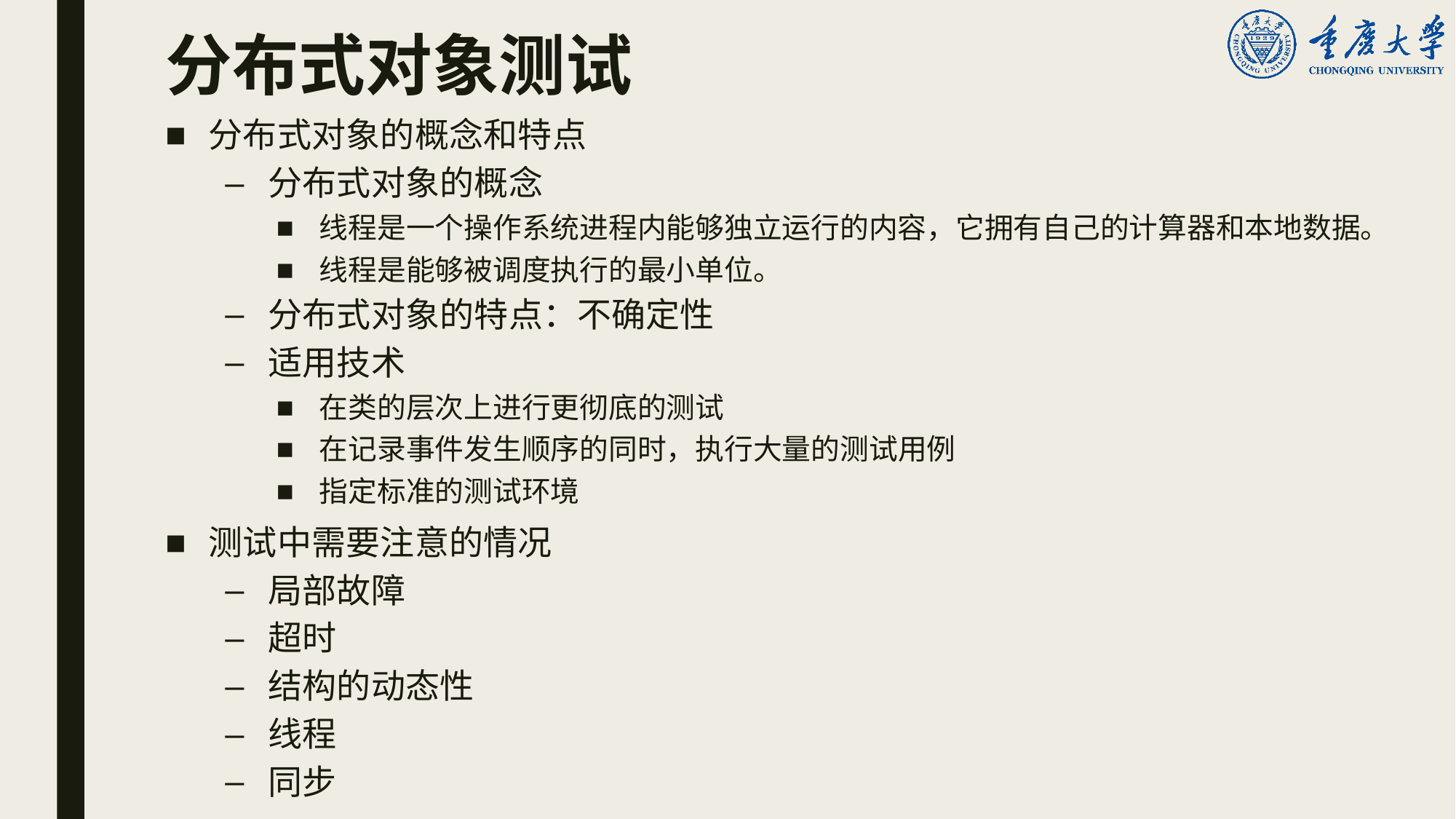

# 分布式对象测试
分布式对象的概念和特点
分布式对象的概念
线程是一个操作系统进程内能够独立运行的内容，它拥有自己的计算器和本地数据。
线程是能够被调度执行的最小单位。
分布式对象的特点：不确定性
适用技术
在类的层次上进行更彻底的测试
在记录事件发生顺序的同时，执行大量的测试用例
指定标准的测试环境
测试中需要注意的情况
局部故障
超时
结构的动态性
线程
同步